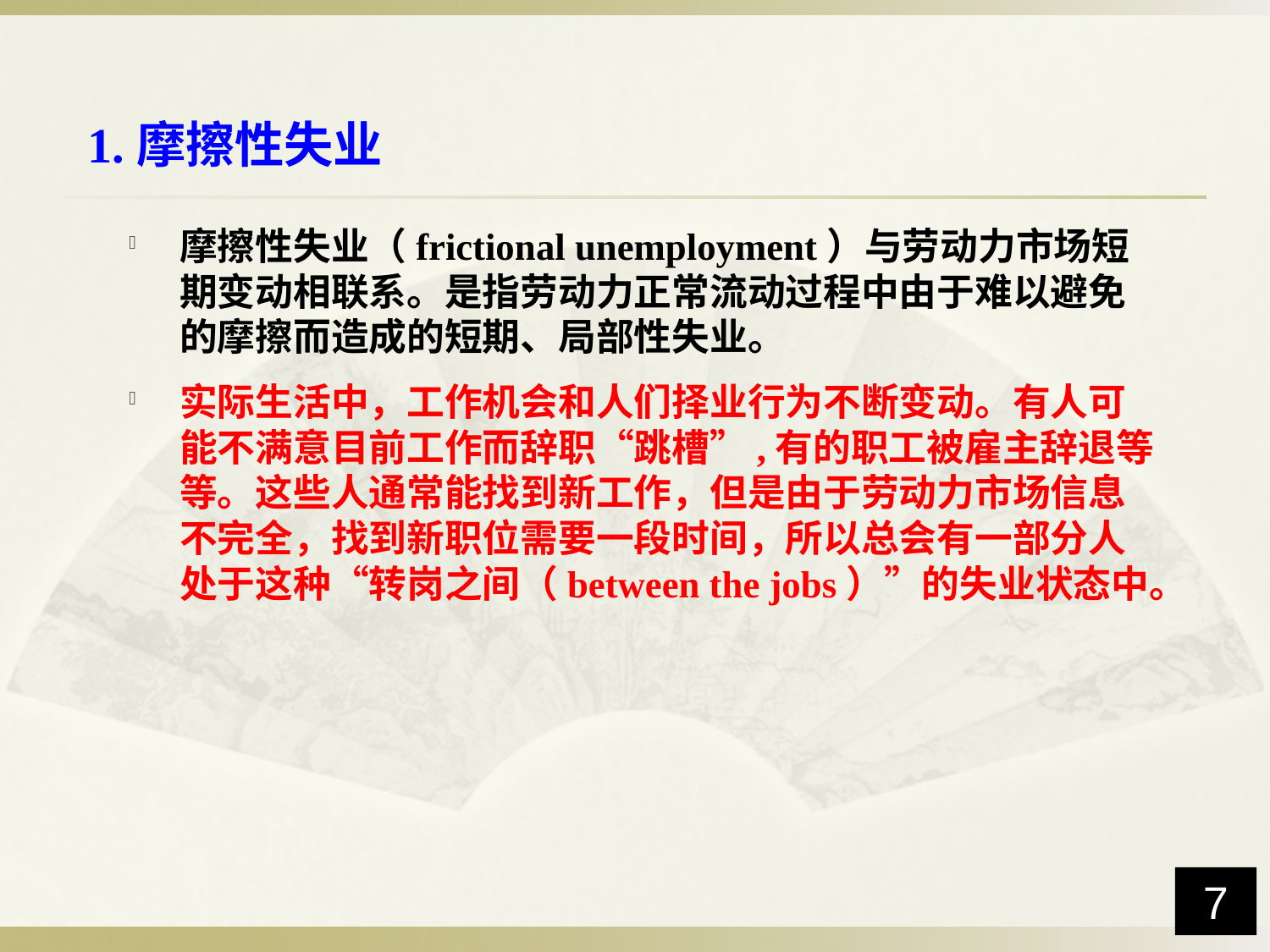

# 1.摩擦性失业
摩擦性失业（frictional unemployment）与劳动力市场短期变动相联系。是指劳动力正常流动过程中由于难以避免的摩擦而造成的短期、局部性失业。
实际生活中，工作机会和人们择业行为不断变动。有人可能不满意目前工作而辞职“跳槽”,有的职工被雇主辞退等等。这些人通常能找到新工作，但是由于劳动力市场信息不完全，找到新职位需要一段时间，所以总会有一部分人处于这种“转岗之间（between the jobs）”的失业状态中。
7